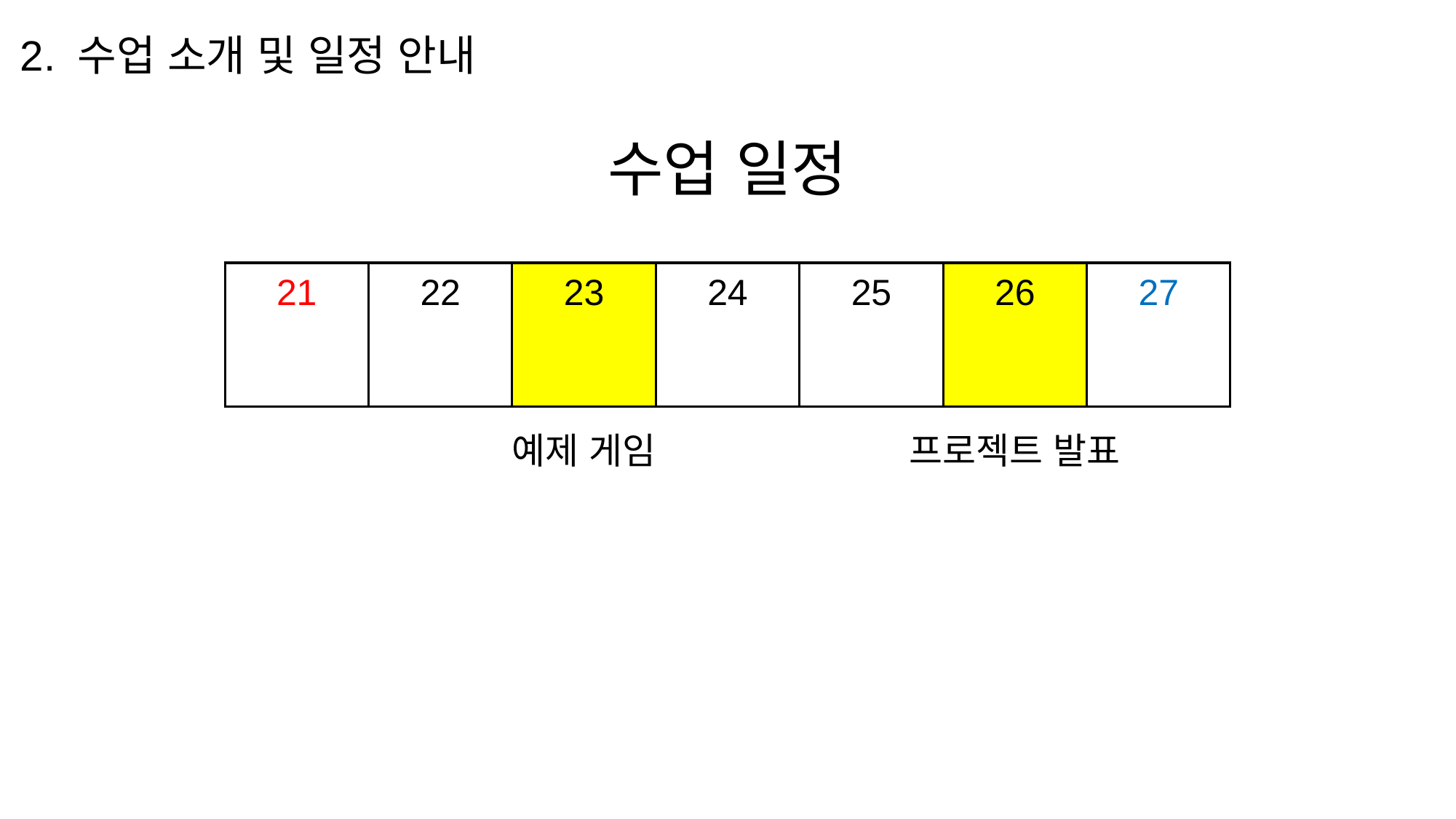

2. 수업 소개 및 일정 안내
수업 일정
27

26

25

21

22

23

24

프로젝트 발표
예제 게임